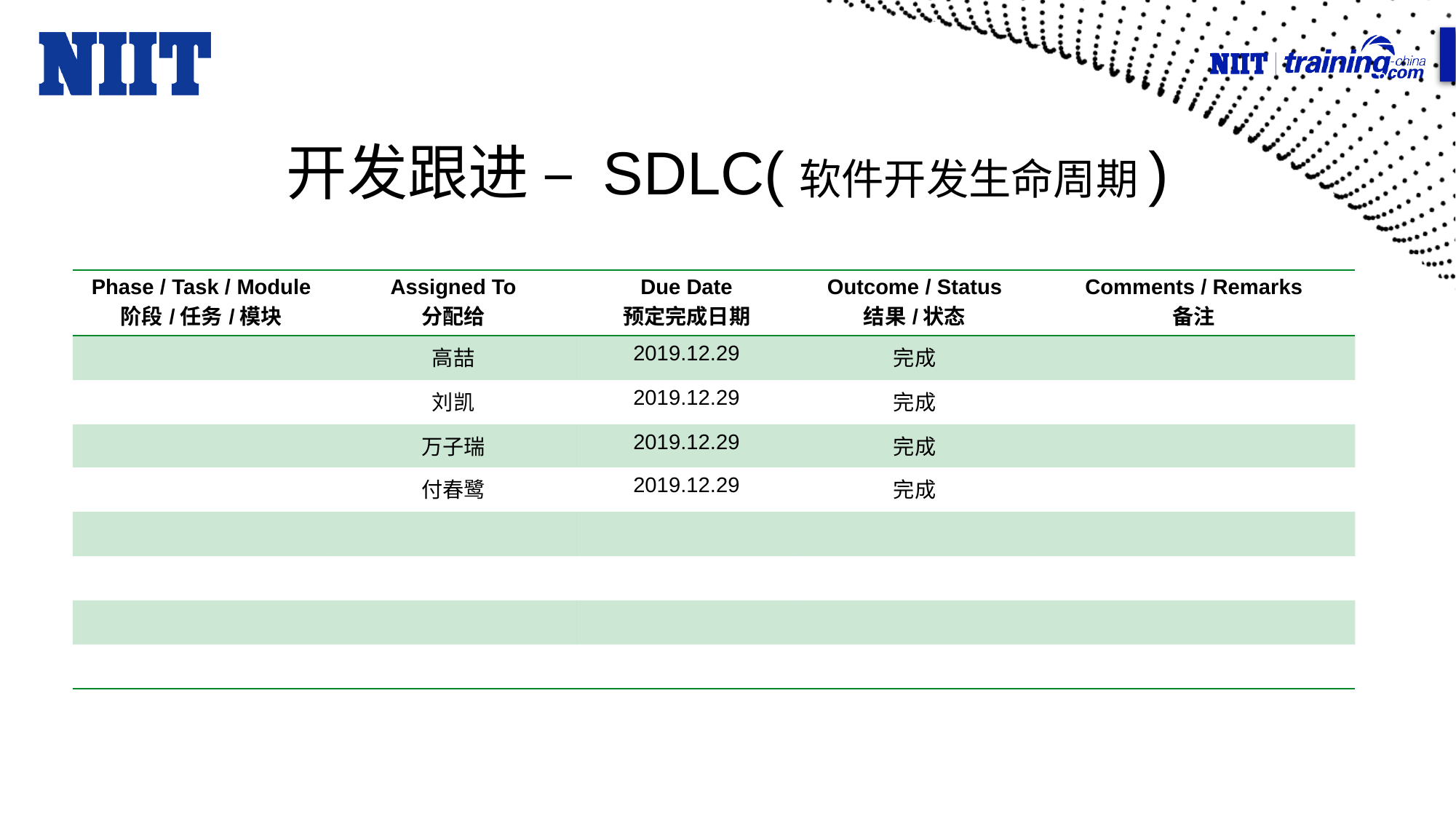

# 开发跟进 – SDLC(软件开发生命周期)
| Phase / Task / Module 阶段/任务/模块 | Assigned To 分配给 | Due Date 预定完成日期 | Outcome / Status 结果/状态 | Comments / Remarks 备注 |
| --- | --- | --- | --- | --- |
|  | 高喆 | 2019.12.29 | 完成 |  |
|  | 刘凯 | 2019.12.29 | 完成 |  |
|  | 万子瑞 | 2019.12.29 | 完成 |  |
|  | 付春鹭 | 2019.12.29 | 完成 |  |
|  |  |  |  |  |
|  |  |  |  |  |
|  |  |  |  |  |
|  |  |  |  |  |